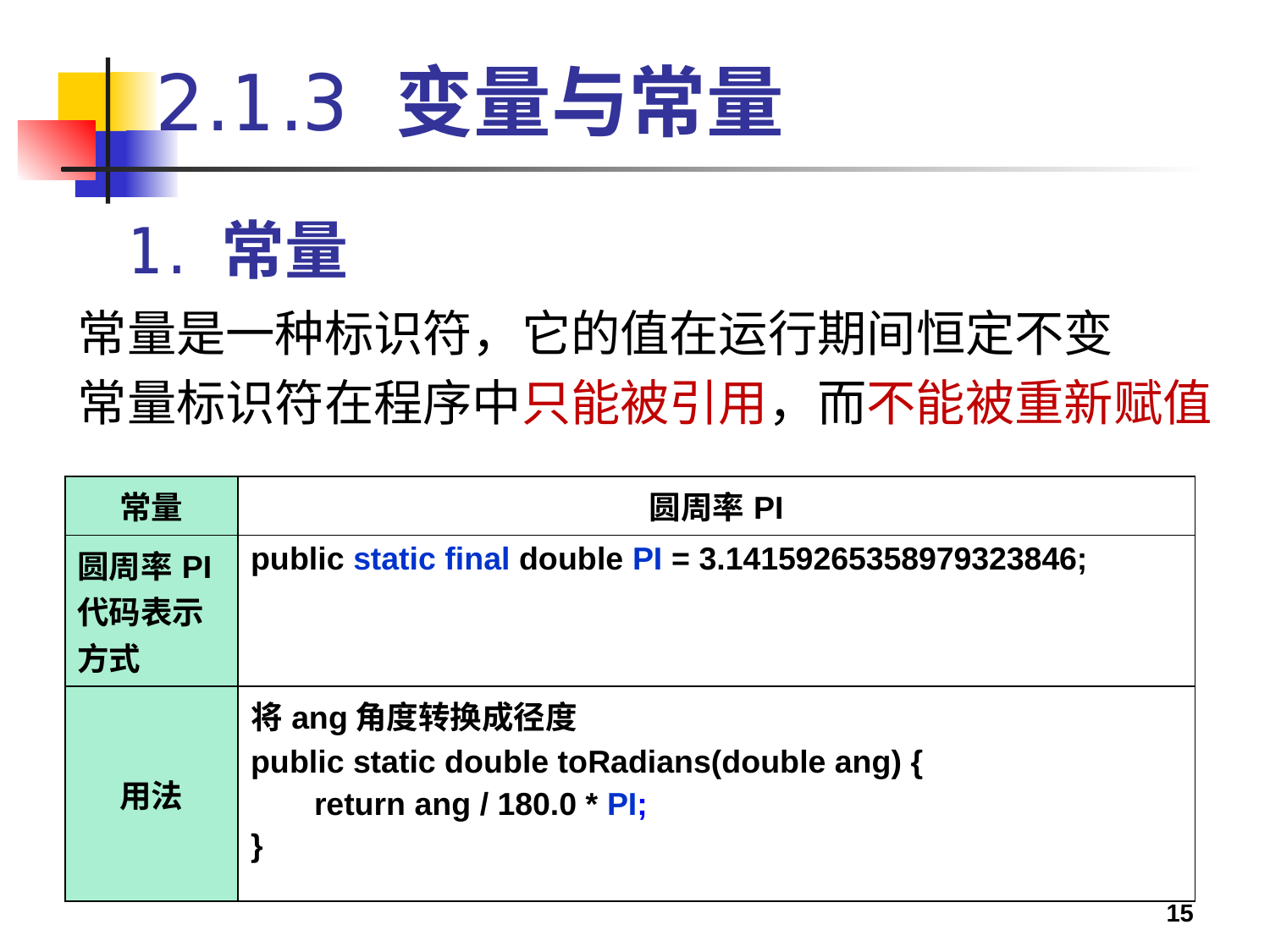

2.1.3 变量与常量
# 1. 常量
常量是一种标识符，它的值在运行期间恒定不变
常量标识符在程序中只能被引用，而不能被重新赋值
| 常量 | 圆周率PI |
| --- | --- |
| 圆周率PI代码表示方式 | public static final double PI = 3.14159265358979323846; |
| 用法 | 将ang角度转换成径度 public static double toRadians(double ang) { return ang / 180.0 \* PI; } |
15